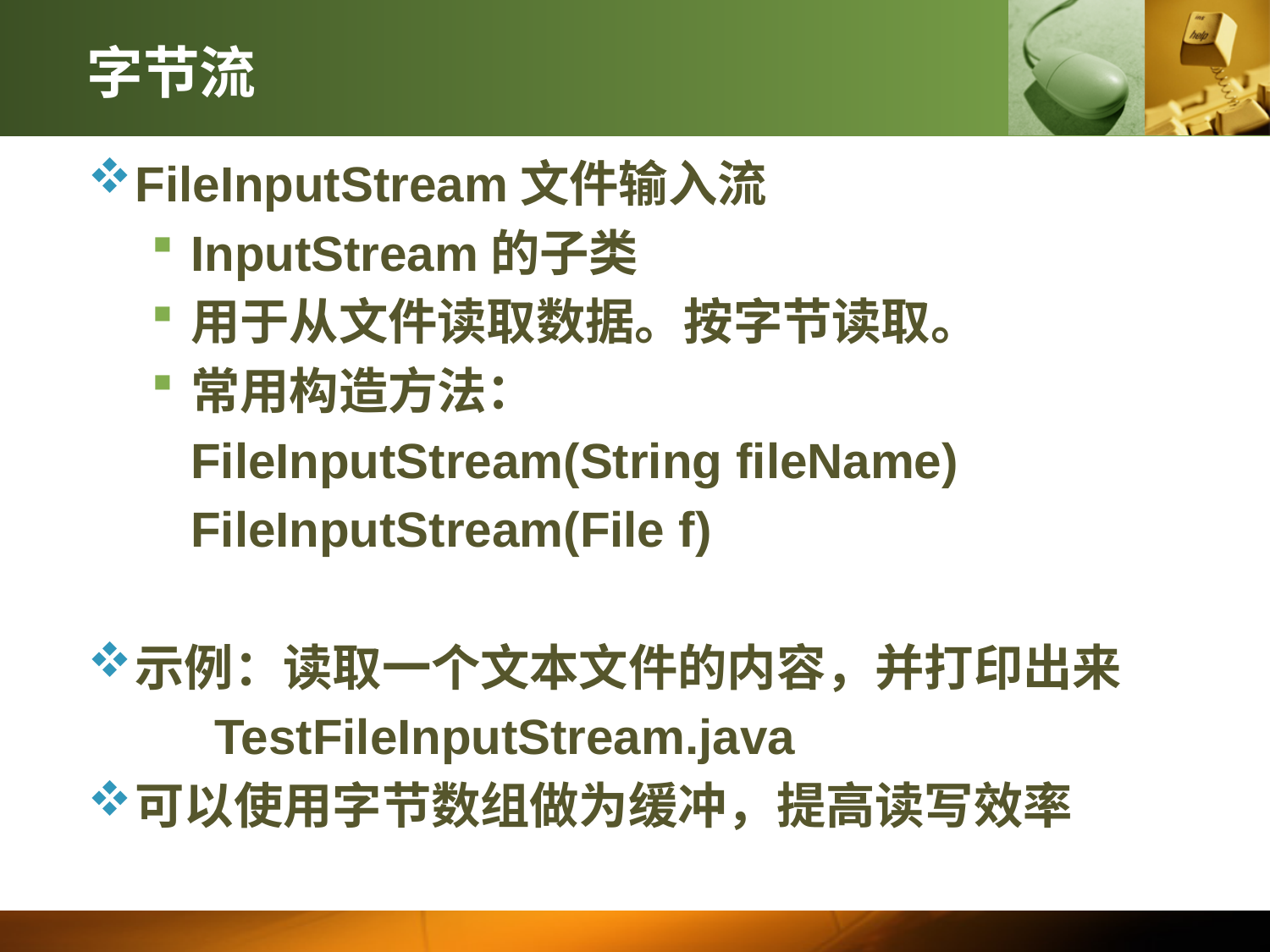

# 字节流
FileInputStream文件输入流
InputStream的子类
用于从文件读取数据。按字节读取。
常用构造方法：
	FileInputStream(String fileName)
	FileInputStream(File f)

示例：读取一个文本文件的内容，并打印出来
	TestFileInputStream.java
可以使用字节数组做为缓冲，提高读写效率